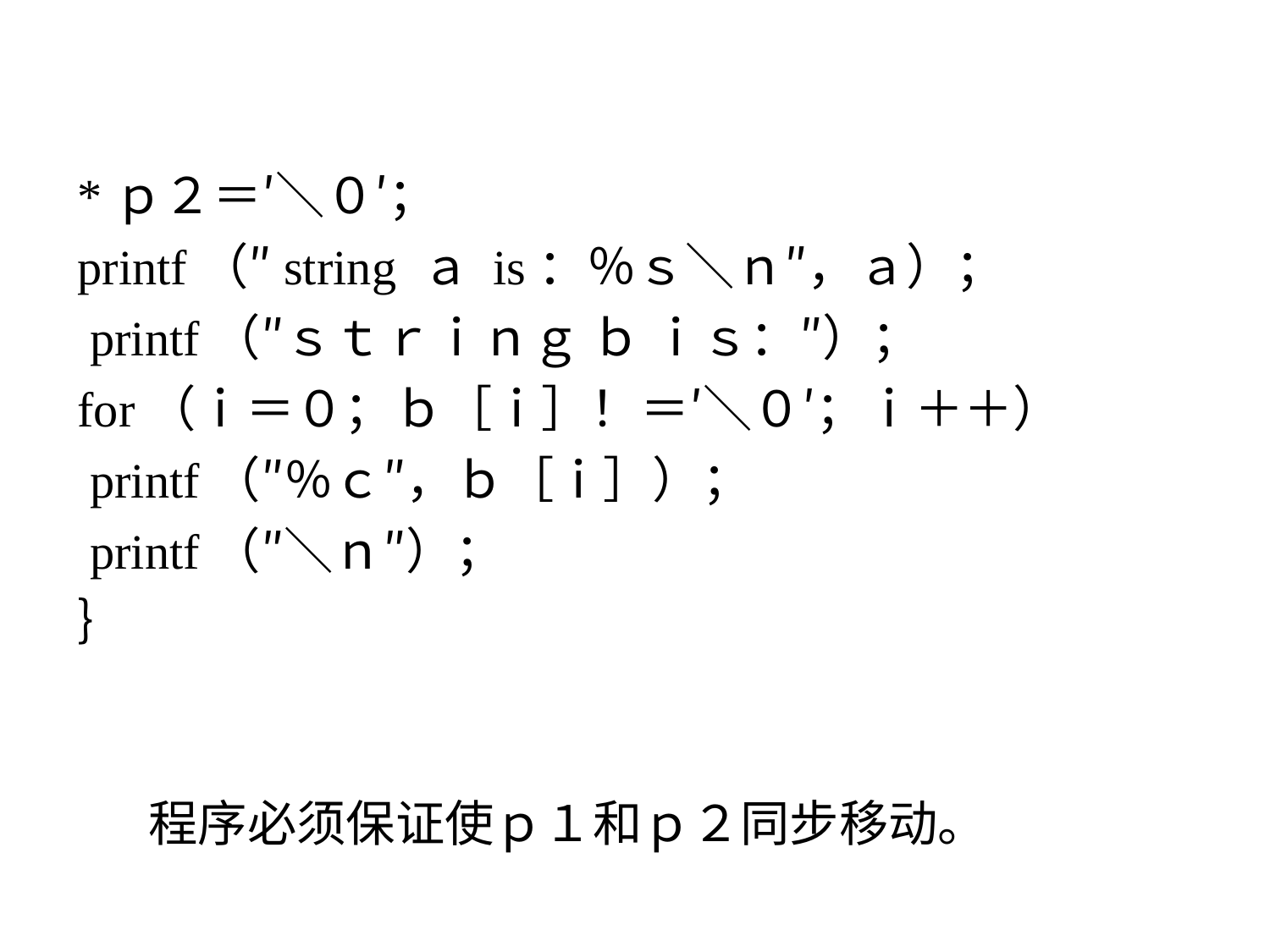

*ｐ２＝′＼０′；
printf（″string ａ is：％ｓ＼ｎ″，ａ）；
 printf（″ｓｔｒｉｎｇ ｂ ｉｓ：″）；
for（ｉ＝０；ｂ［ｉ］！＝′＼０′；ｉ＋＋）
 printf（″％ｃ″，ｂ［ｉ］）；
 printf（″＼ｎ″）；
｝
程序必须保证使ｐ１和ｐ２同步移动。